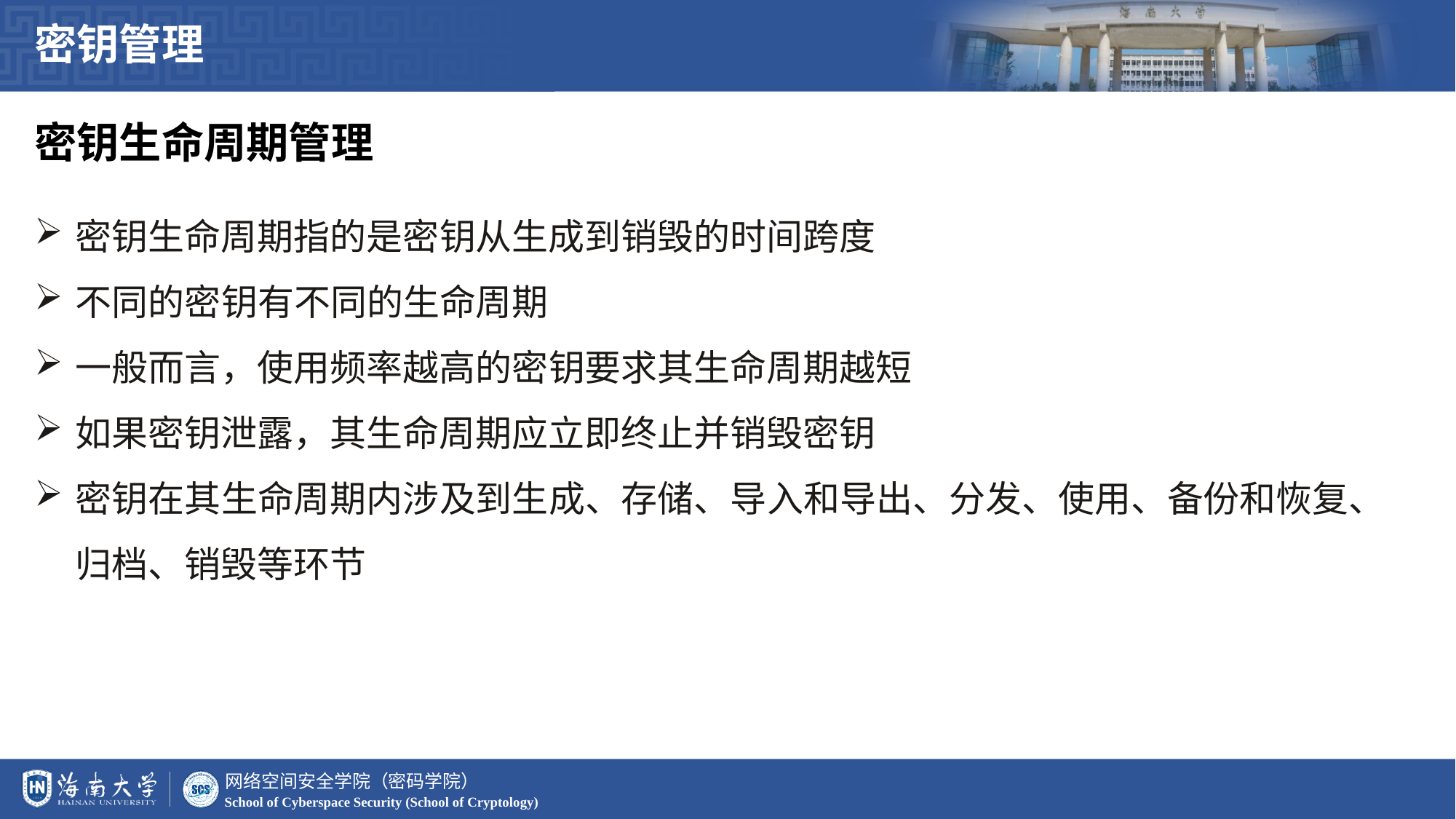

密钥管理
密钥生命周期管理
密钥生命周期指的是密钥从生成到销毁的时间跨度
不同的密钥有不同的生命周期
一般而言，使用频率越高的密钥要求其生命周期越短
如果密钥泄露，其生命周期应立即终止并销毁密钥
密钥在其生命周期内涉及到生成、存储、导入和导出、分发、使用、备份和恢复、归档、销毁等环节
51